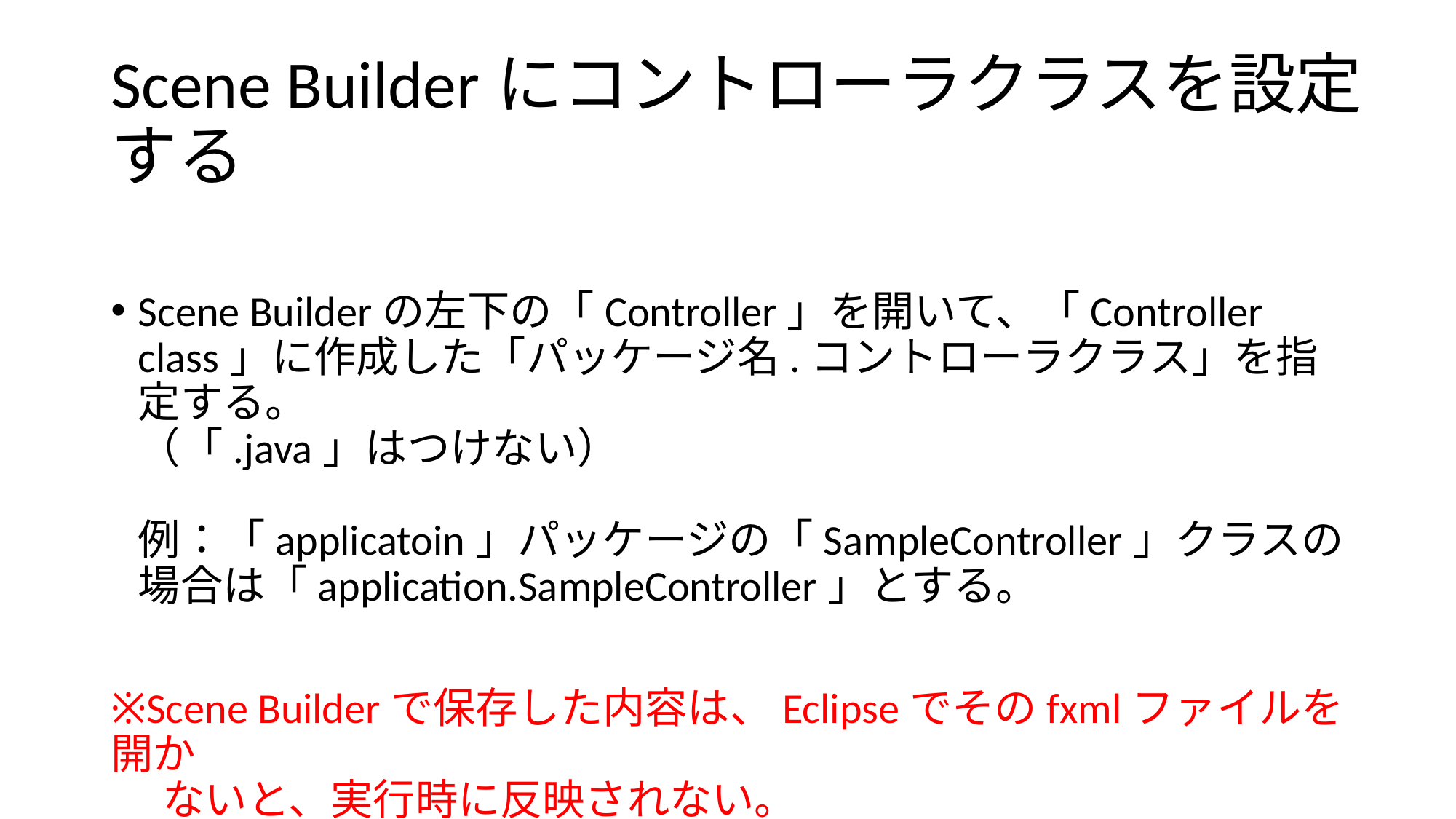

# Scene Builderにコントローラクラスを設定する

Scene Builderの左下の「Controller」を開いて、「Controller class」に作成した「パッケージ名.コントローラクラス」を指定する。
（「.java」はつけない）
例：「applicatoin」パッケージの「SampleController」クラスの場合は「application.SampleController」とする。

※Scene Builderで保存した内容は、Eclipseでそのfxmlファイルを開か
 　ないと、実行時に反映されない。